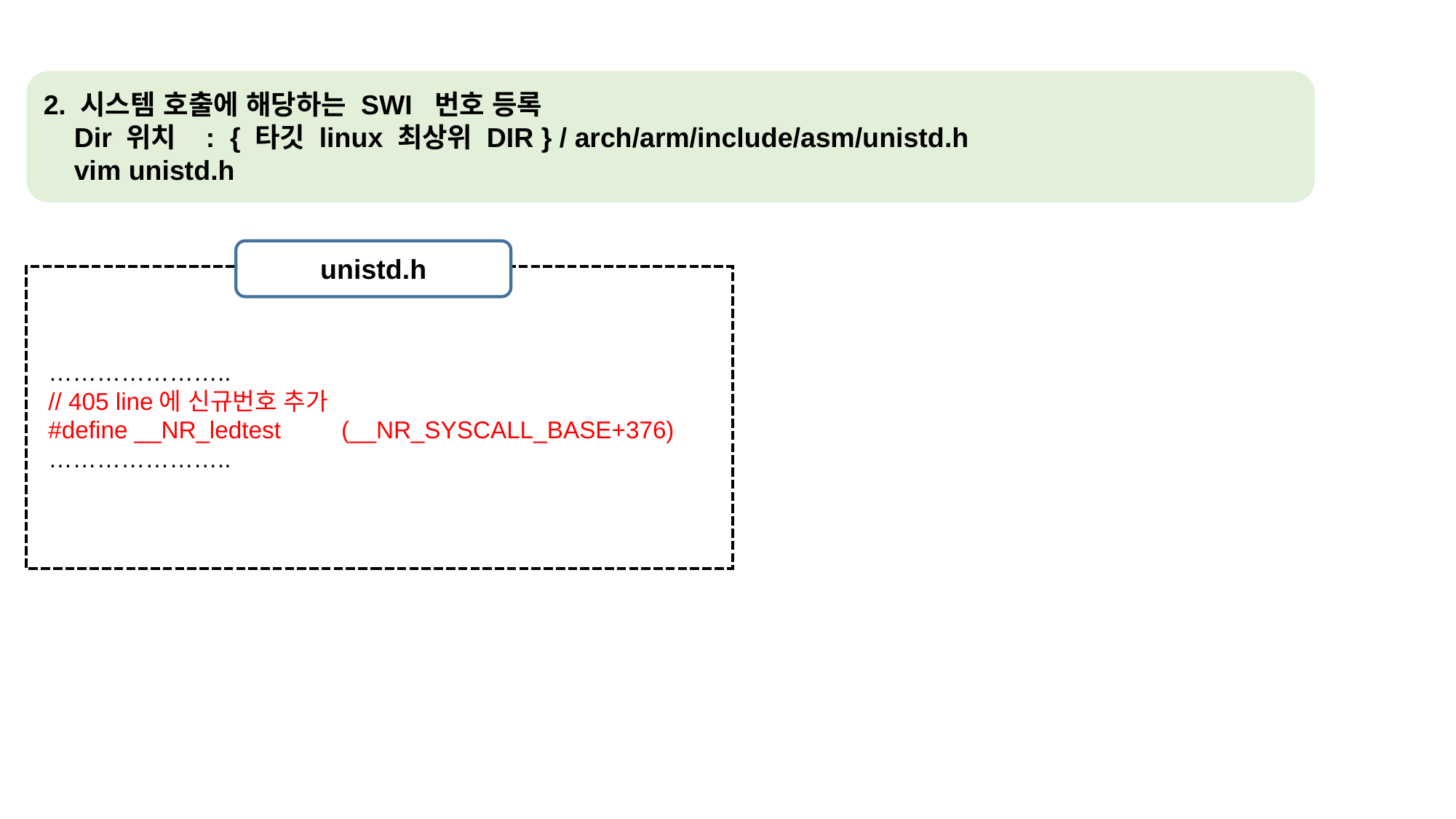

2. 시스템 호출에 해당하는 SWI  번호 등록
    Dir 위치   :  { 타깃 linux 최상위 DIR } / arch/arm/include/asm/unistd.h
    vim unistd.h

unistd.h

…………………..
// 405 line에 신규번호 추가
#define __NR_ledtest         (__NR_SYSCALL_BASE+376)
…………………..